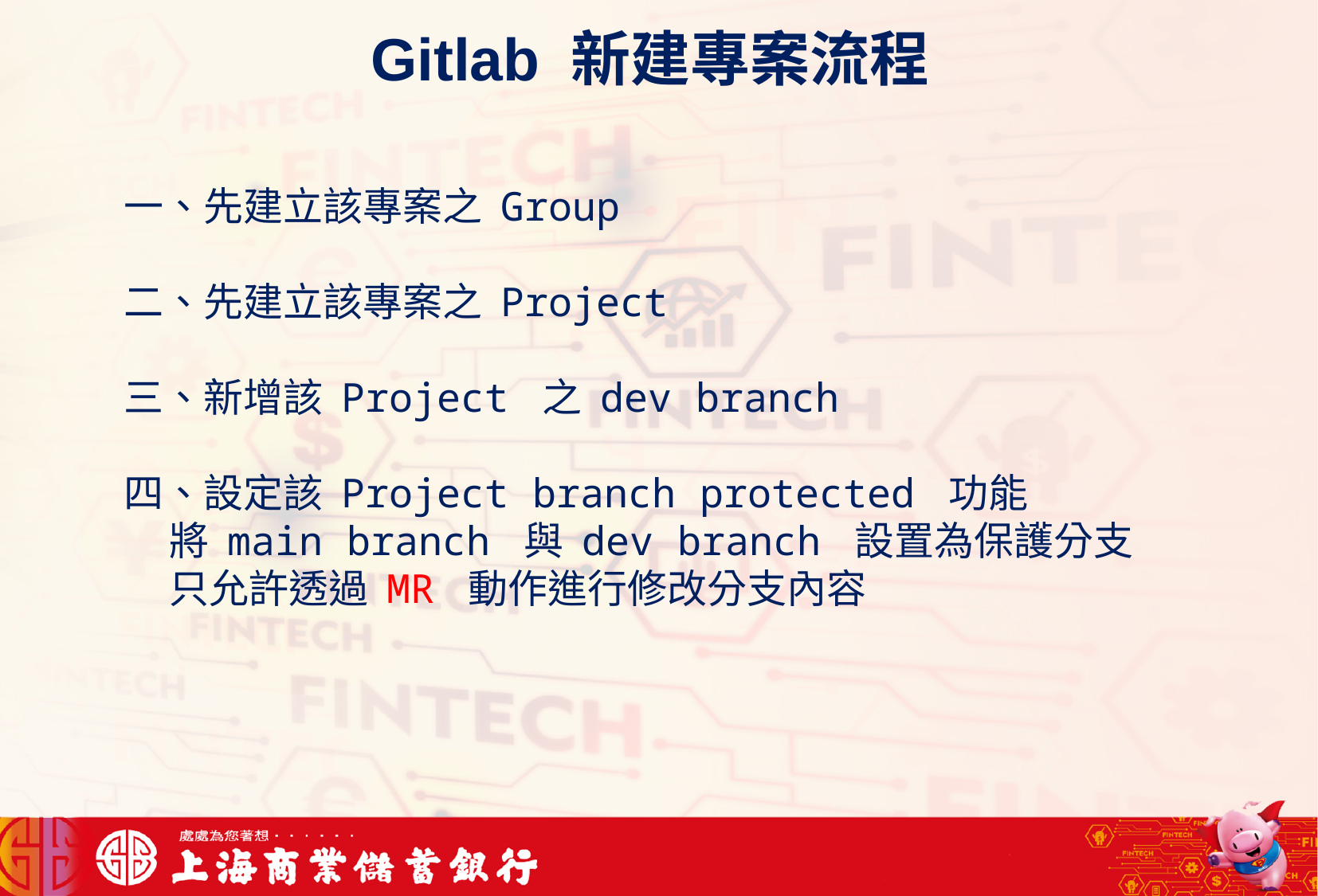

Gitlab 新建專案流程
一、先建立該專案之 Group

二、先建立該專案之 Project

三、新增該 Project 之 dev branch

四、設定該 Project branch protected 功能
    將 main branch 與 dev branch 設置為保護分支
    只允許透過 MR 動作進行修改分支內容